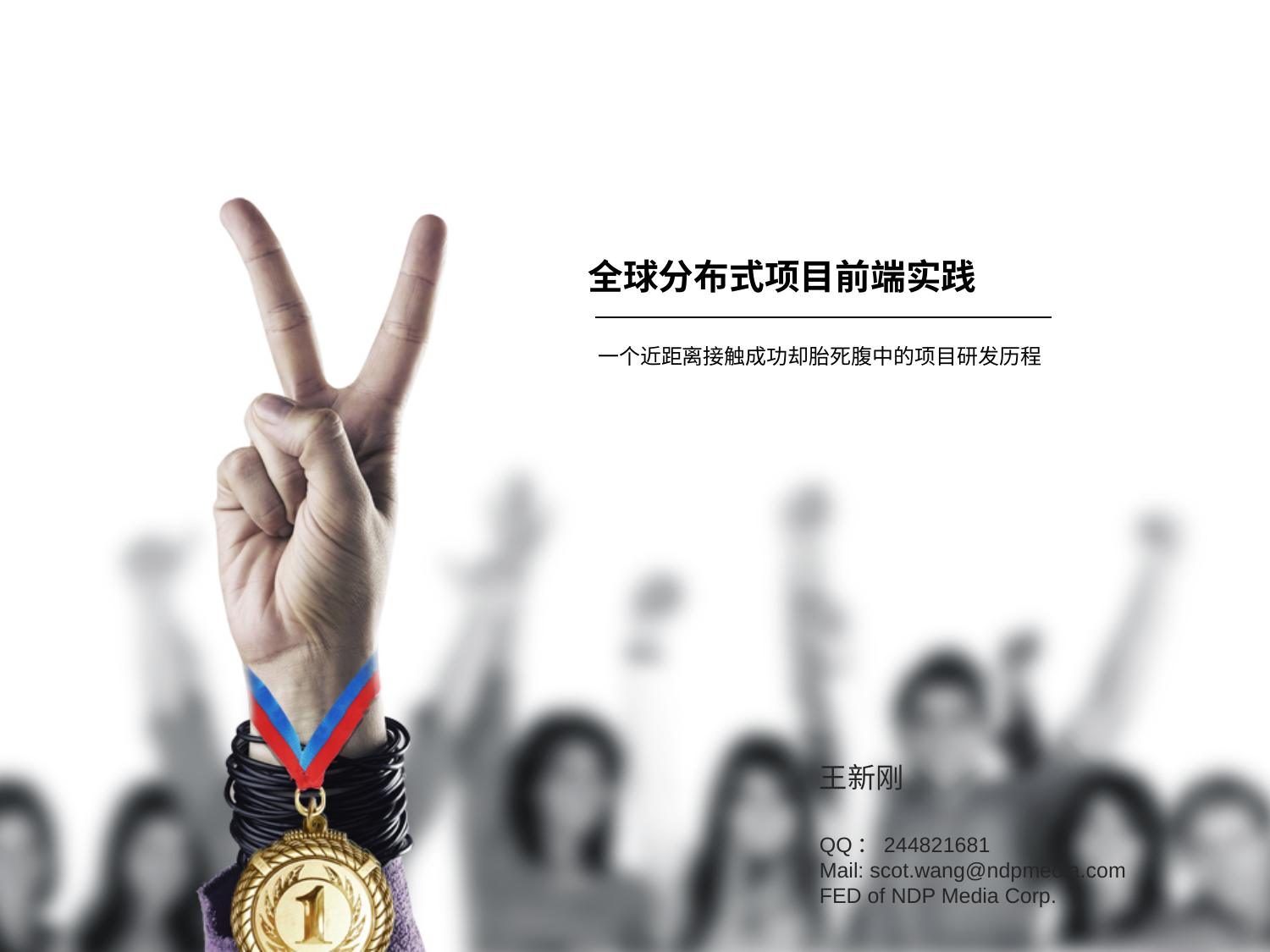

全球分布式项目前端实践

一个近距离接触成功却胎死腹中的项目研发历程
王新刚
QQ：244821681
Mail: scot.wang@ndpmedia.com
FED of NDP Media Corp.